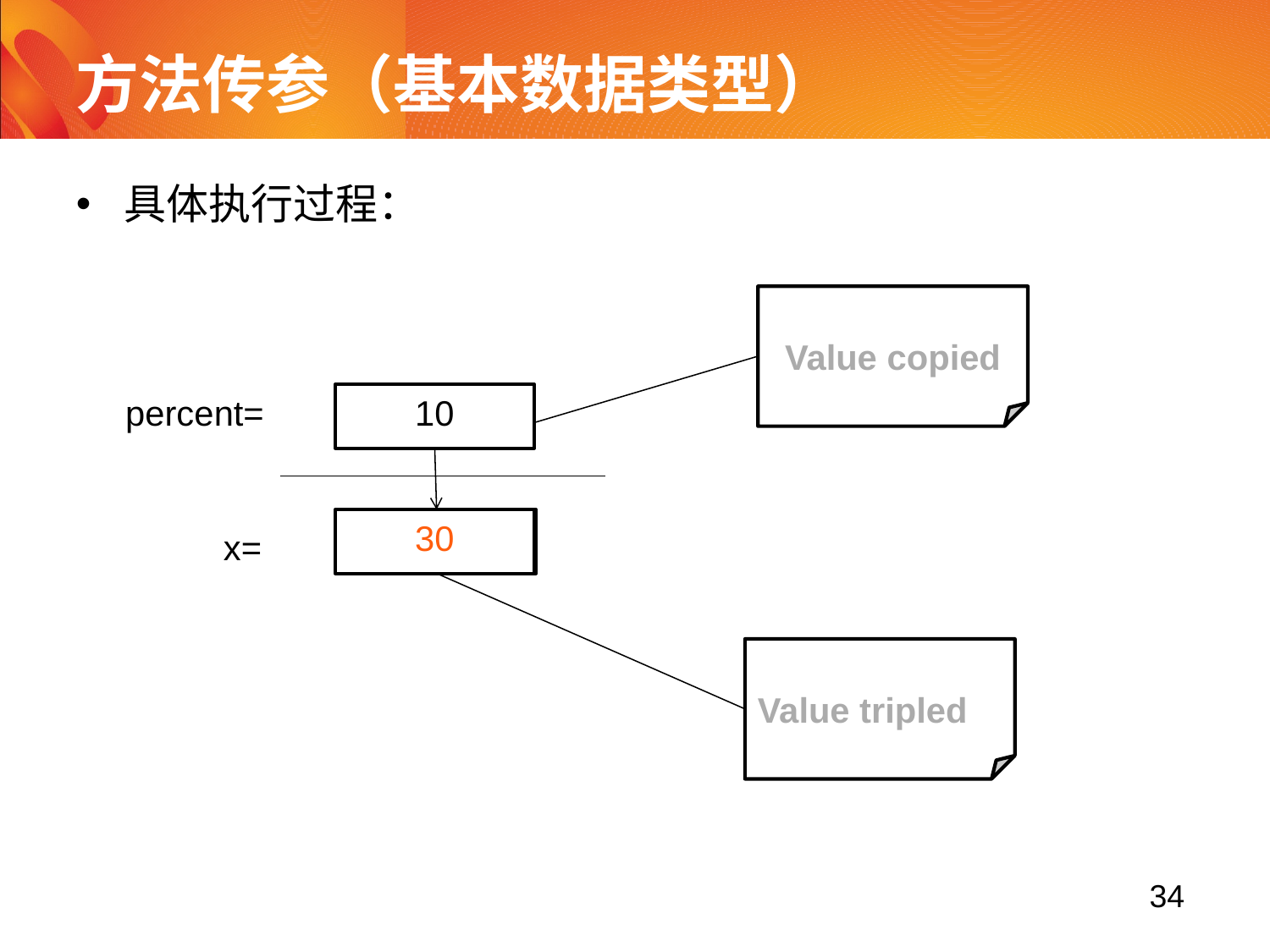

# 方法传参（基本数据类型）
具体执行过程：

Value copied

percent=
10
30
10
x=

Value tripled